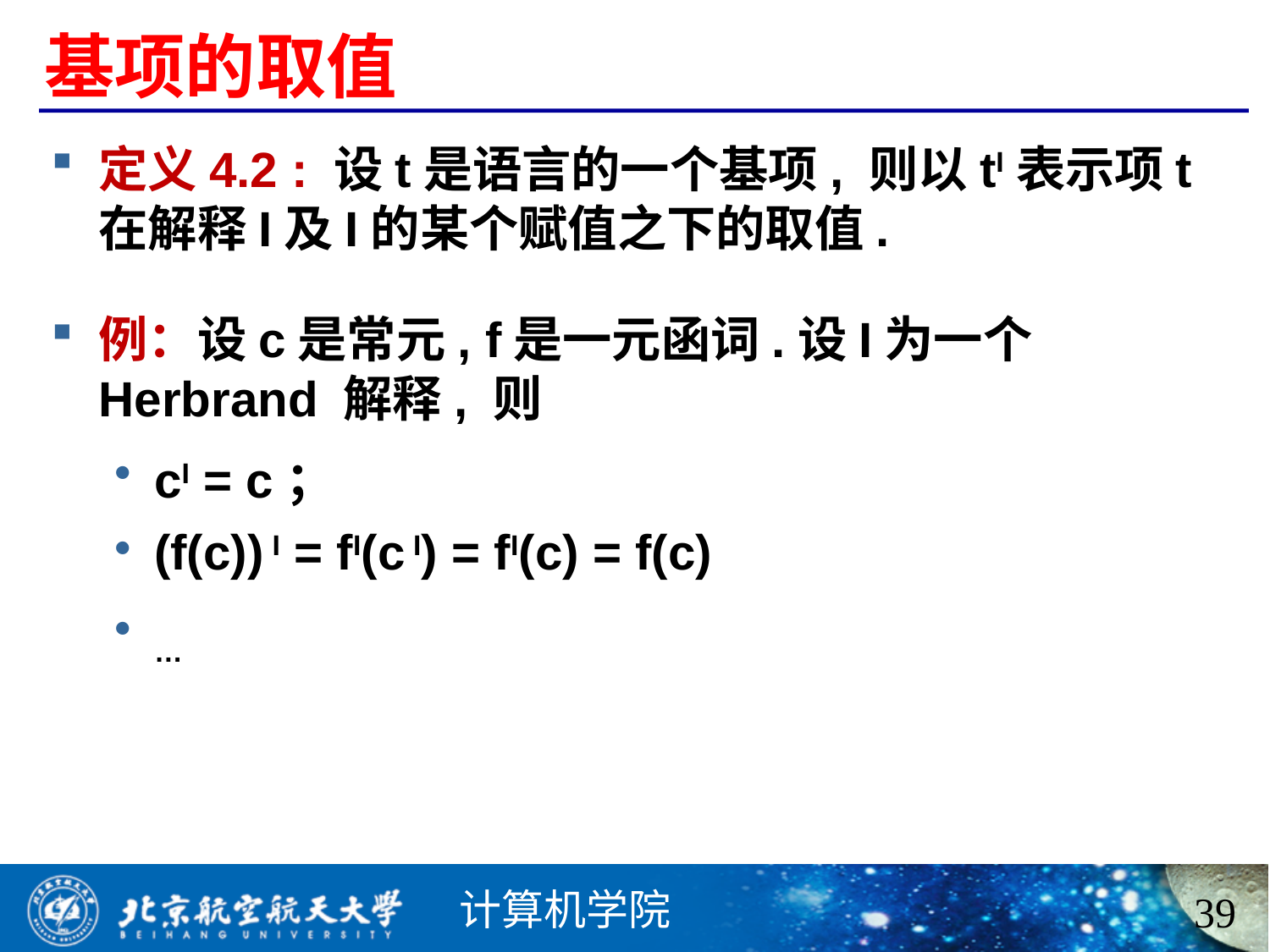

# 基项的取值
定义4.2 : 设t是语言的一个基项, 则以tI表示项t在解释I及I的某个赋值之下的取值.
例：设c是常元, f是一元函词.设I为一个Herbrand 解释, 则
cI = c；
(f(c)) I = fI(c I) = fI(c) = f(c)
…